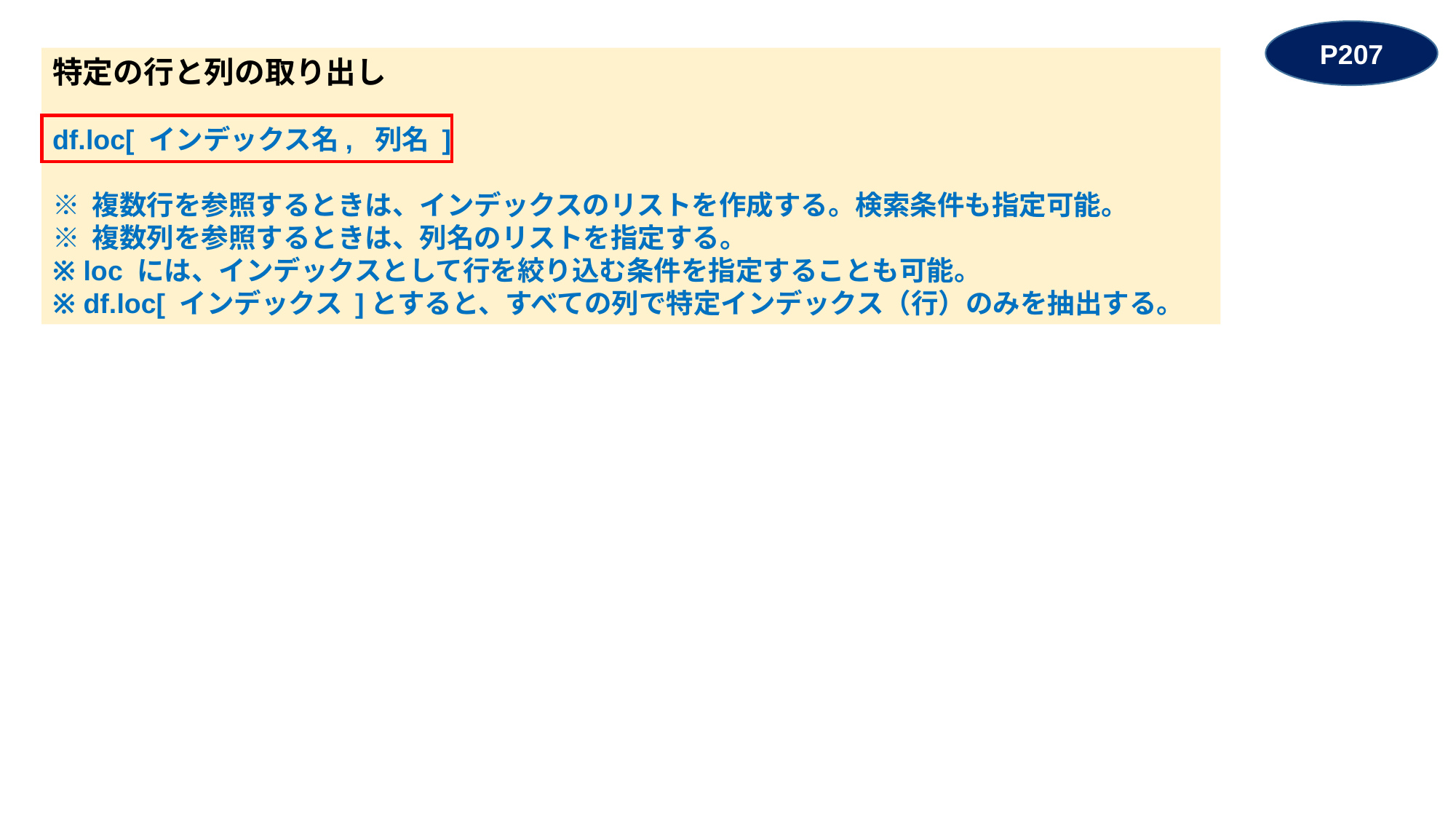

P207
特定の行と列の取り出し

df.loc[ インデックス名,  列名 ]

※ 複数行を参照するときは、インデックスのリストを作成する。検索条件も指定可能。
※ 複数列を参照するときは、列名のリストを指定する。
※ loc には、インデックスとして行を絞り込む条件を指定することも可能。
※ df.loc[ インデックス ]とすると、すべての列で特定インデックス（行）のみを抽出する。